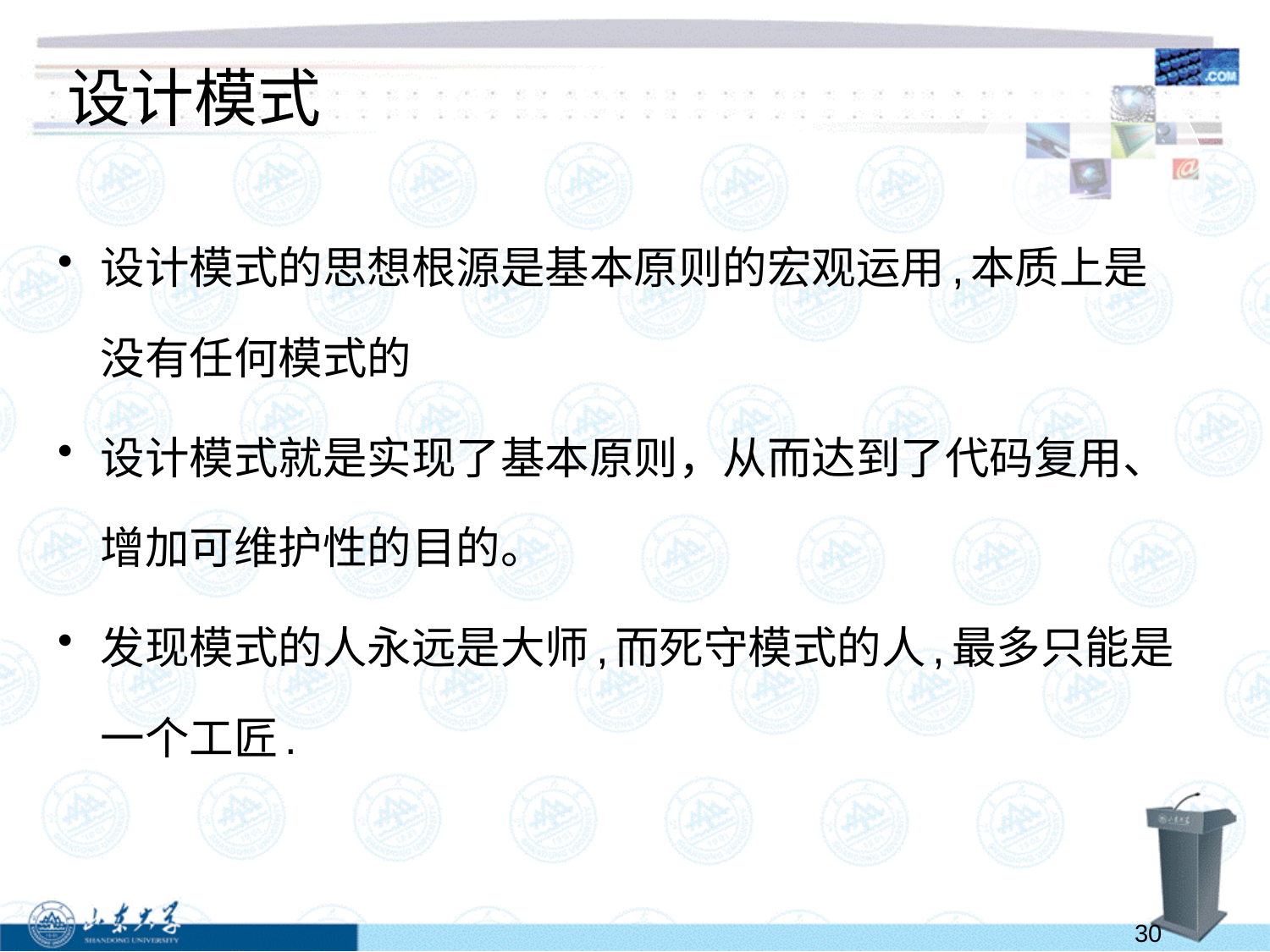

# 设计模式
设计模式的思想根源是基本原则的宏观运用,本质上是没有任何模式的
设计模式就是实现了基本原则，从而达到了代码复用、增加可维护性的目的。
发现模式的人永远是大师,而死守模式的人,最多只能是一个工匠.
30